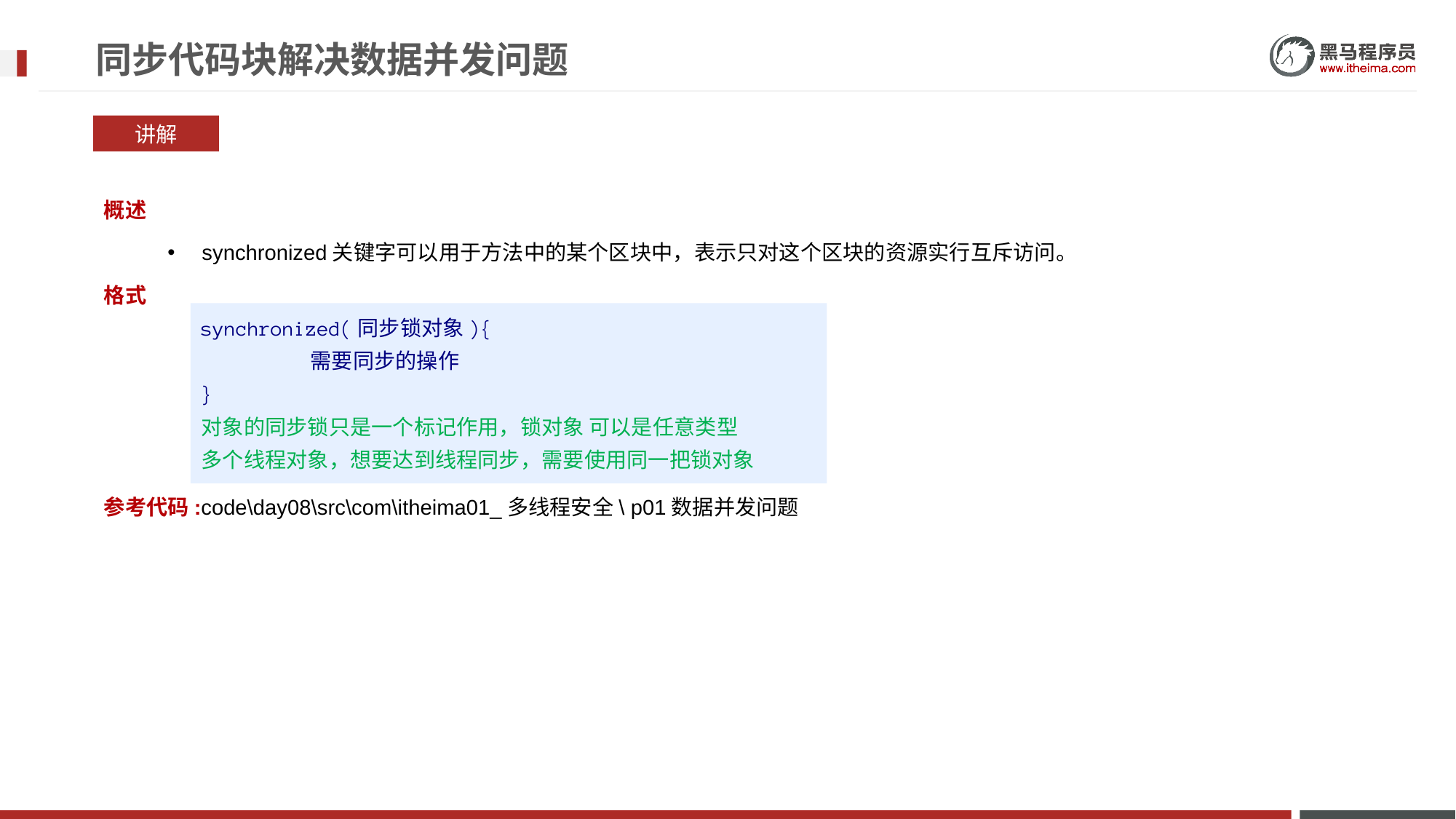

# 同步代码块解决数据并发问题
讲解
概述
synchronized关键字可以用于方法中的某个区块中，表示只对这个区块的资源实行互斥访问。
格式

参考代码:code\day08\src\com\itheima01_多线程安全\ p01数据并发问题

synchronized(同步锁对象){
	需要同步的操作
}
对象的同步锁只是一个标记作用，锁对象 可以是任意类型
多个线程对象，想要达到线程同步，需要使用同一把锁对象